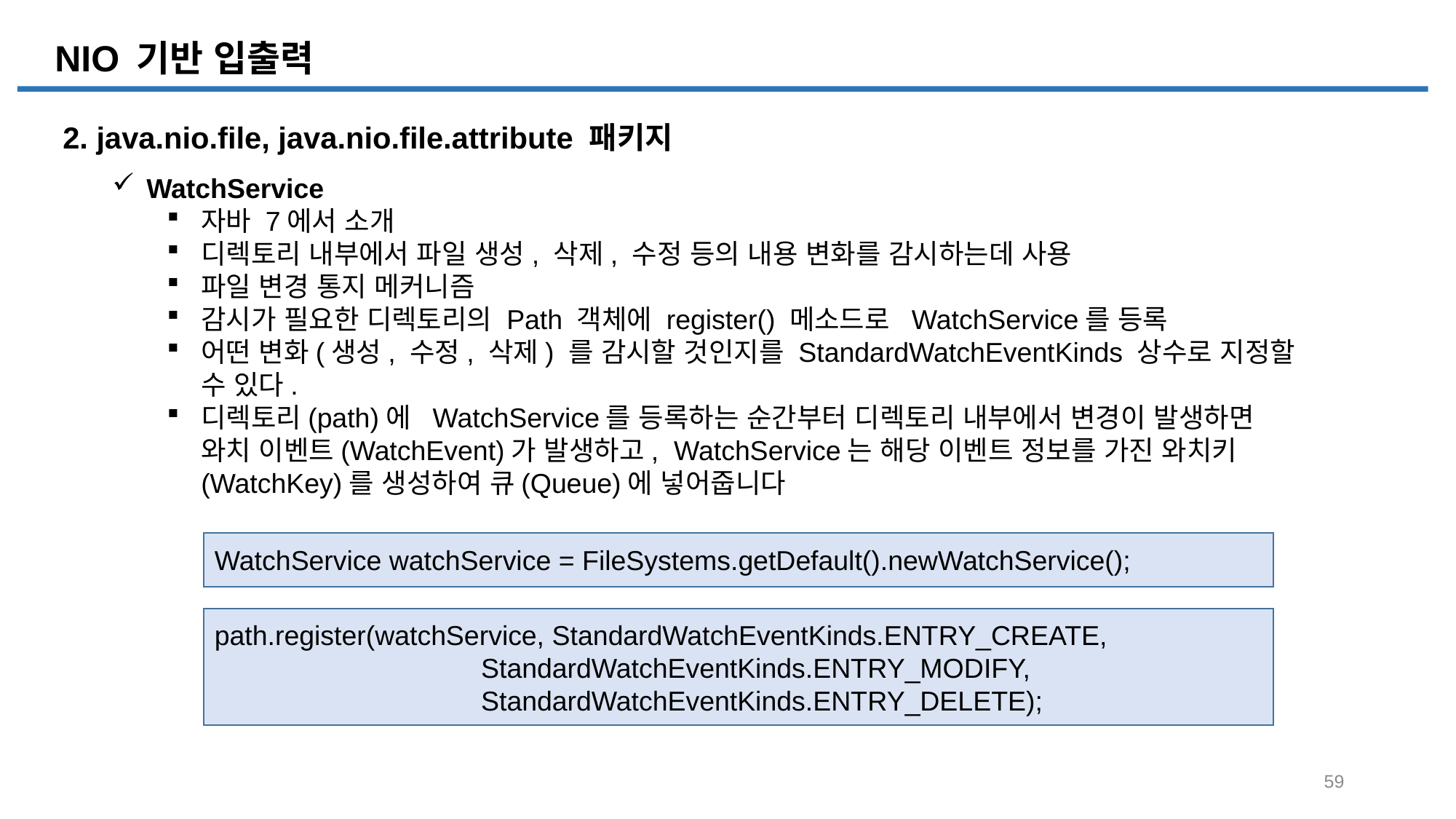

NIO

File 기반 입출력
2. java.nio.file, java.nio.file.attribute 패키지
WatchService
자바 7에서 소개
디렉토리 내부에서 파일 생성, 삭제, 수정 등의 내용 변화를 감시하는데 사용
파일 변경 통지 메커니즘
감시가 필요한 디렉토리의 Path 객체에 register() 메소드로  WatchService를 등록
어떤 변화(생성, 수정, 삭제) 를 감시할 것인지를 StandardWatchEventKinds 상수로 지정할 수 있다.
디렉토리(path)에  WatchService를 등록하는 순간부터 디렉토리 내부에서 변경이 발생하면 와치 이벤트(WatchEvent)가 발생하고,  WatchService는 해당 이벤트 정보를 가진 와치키(WatchKey)를 생성하여 큐(Queue)에 넣어줍니다

WatchService watchService = FileSystems.getDefault().newWatchService();
path.register(watchService, StandardWatchEventKinds.ENTRY_CREATE,
                                   StandardWatchEventKinds.ENTRY_MODIFY,
                                   StandardWatchEventKinds.ENTRY_DELETE);
59